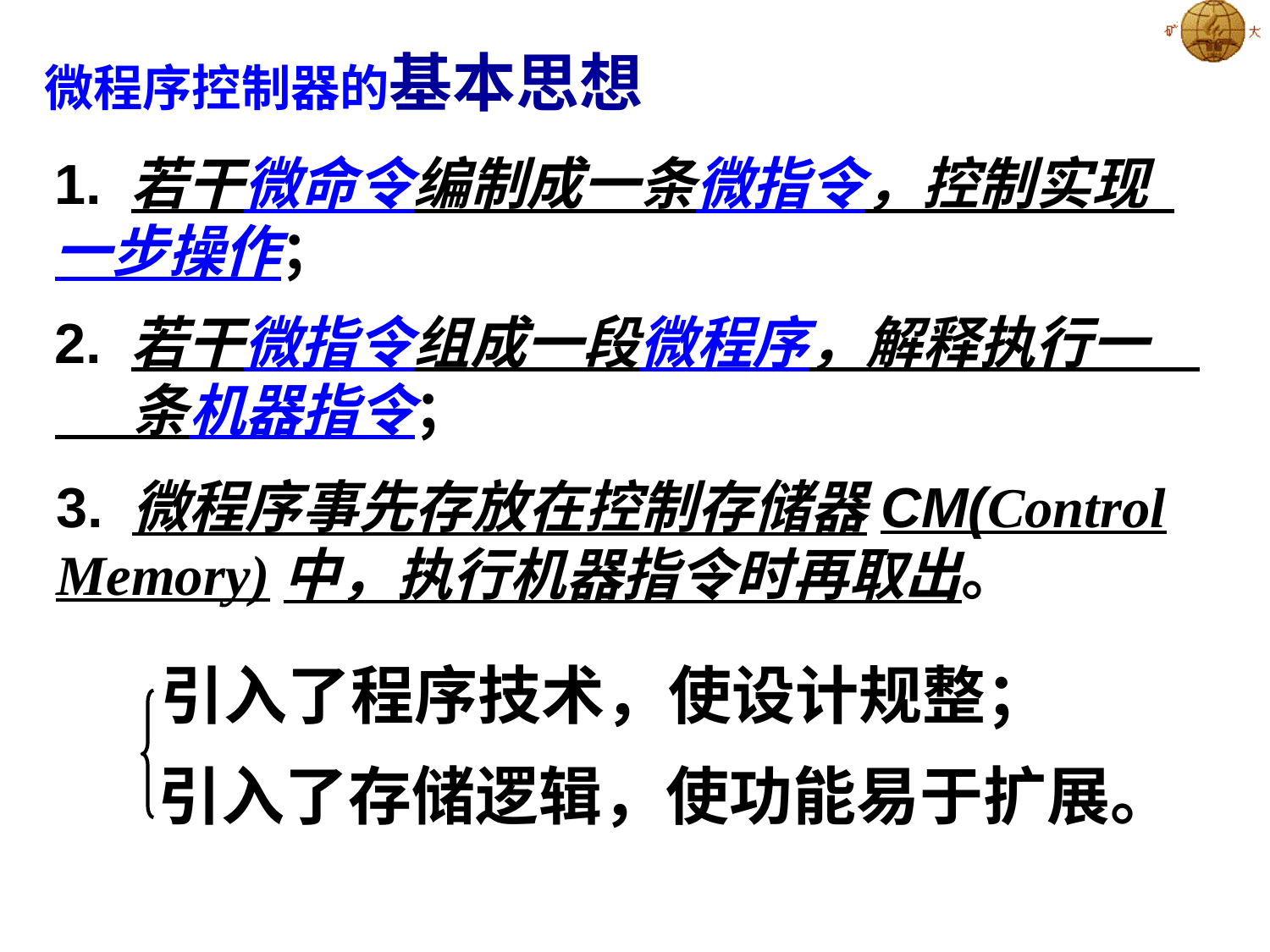

微程序控制器的基本思想
1. 若干微命令编制成一条微指令，控制实现   一步操作；
2. 若干微指令组成一段微程序，解释执行一           条机器指令；
3. 微程序事先存放在控制存储器CM(Control Memory)中，执行机器指令时再取出。
引入了程序技术，使设计规整；

引入了存储逻辑，使功能易于扩展。